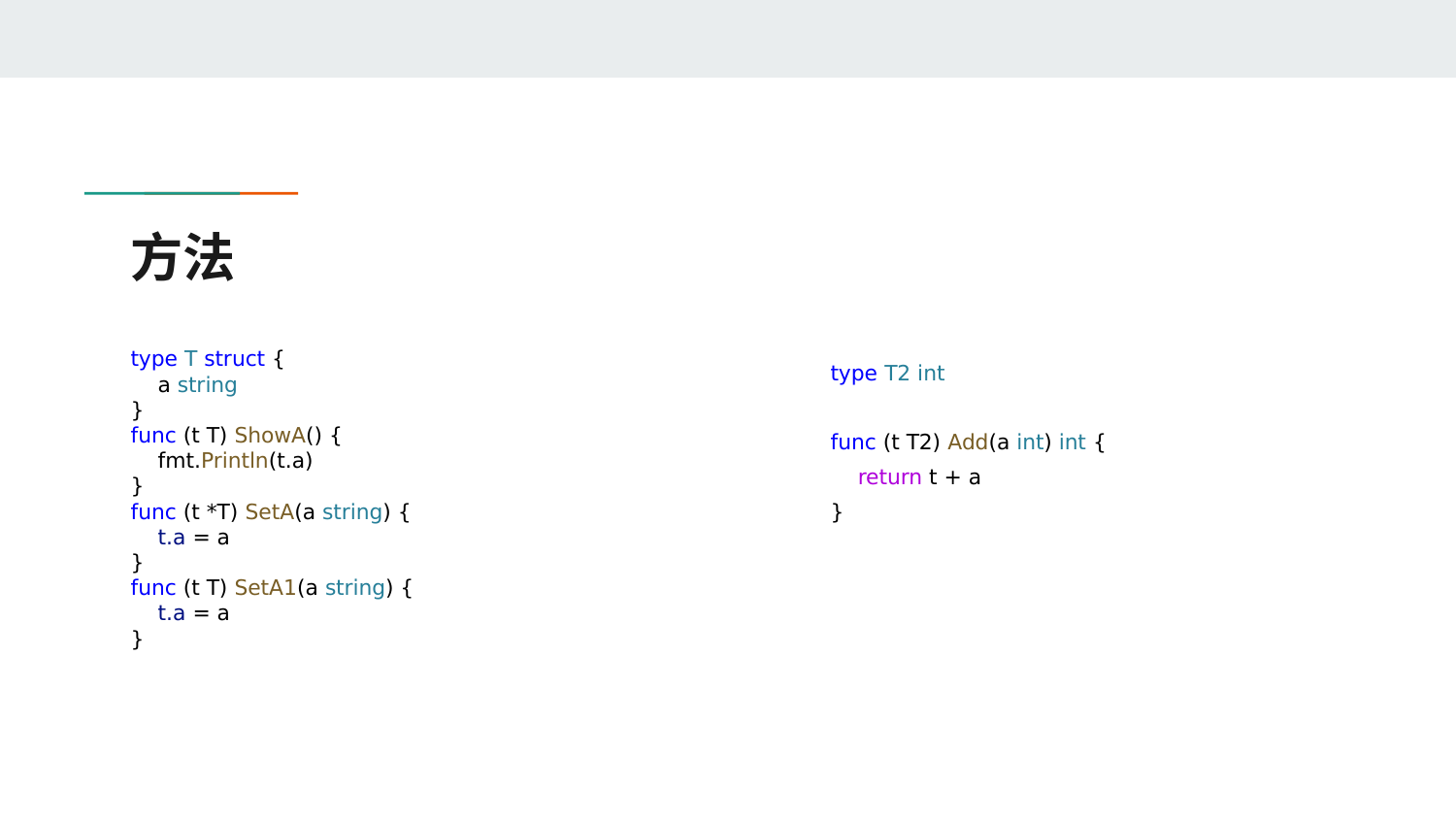

# 方法
type T struct {
    a string
}
func (t T) ShowA() {
    fmt.Println(t.a)
}
func (t *T) SetA(a string) {
    t.a = a
}
func (t T) SetA1(a string) {
    t.a = a
}

type T2 int

func (t T2) Add(a int) int {
    return t + a
}